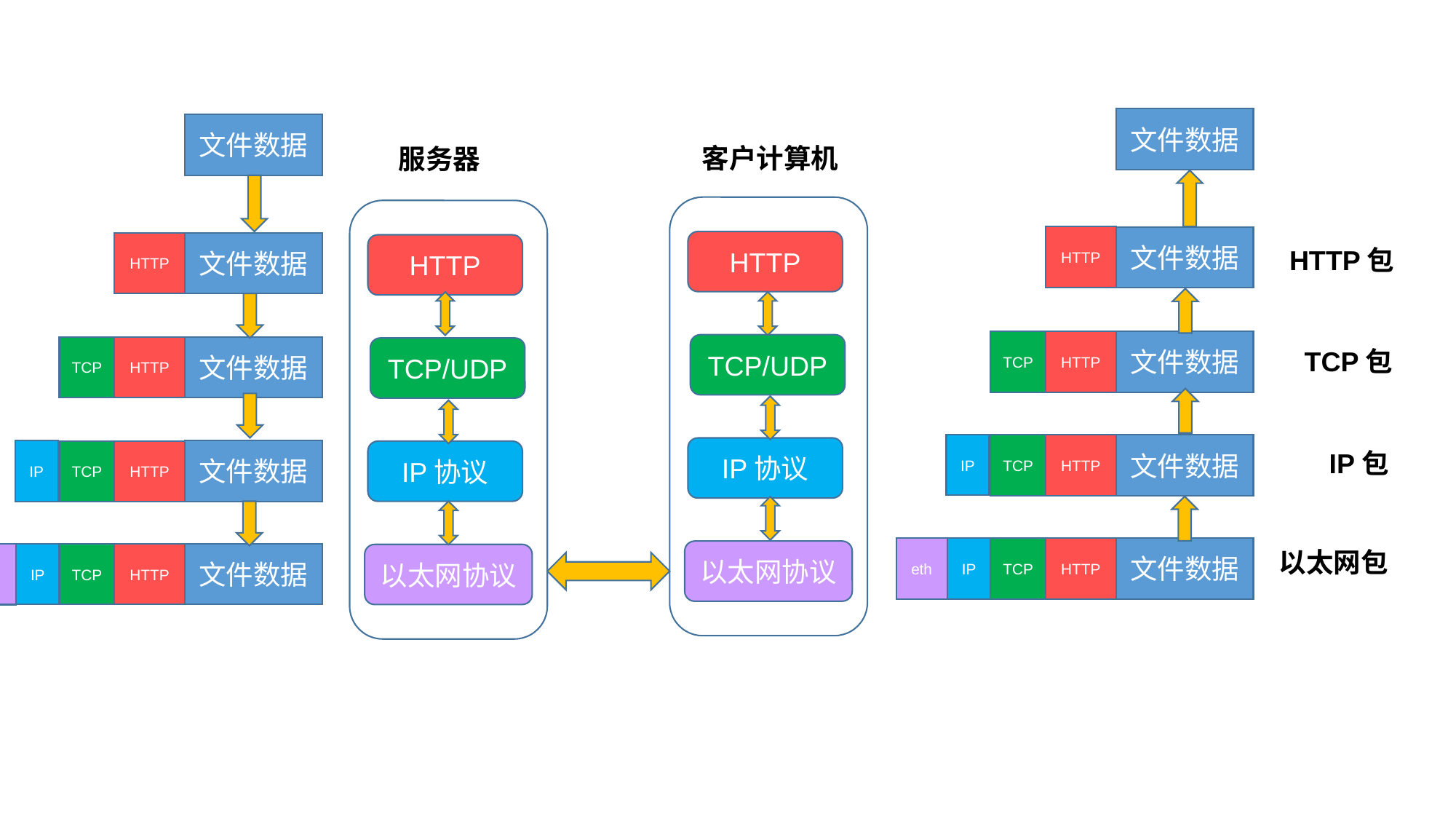

文件数据
文件数据
客户计算机
服务器

HTTP
文件数据
HTTP
HTTP
文件数据
HTTP
HTTP包
HTTP包

文件数据
TCP
HTTP
TCP/UDP
TCP
HTTP
文件数据
TCP/UDP
TCP包
TCP包

IP
TCP
HTTP
文件数据
IP协议
文件数据
IP
TCP
HTTP
IP协议
IP包
IP包

文件数据
IP
TCP
HTTP
eth
以太网包
以太网协议
IP
TCP
HTTP
文件数据
eth
以太网协议
以太网包